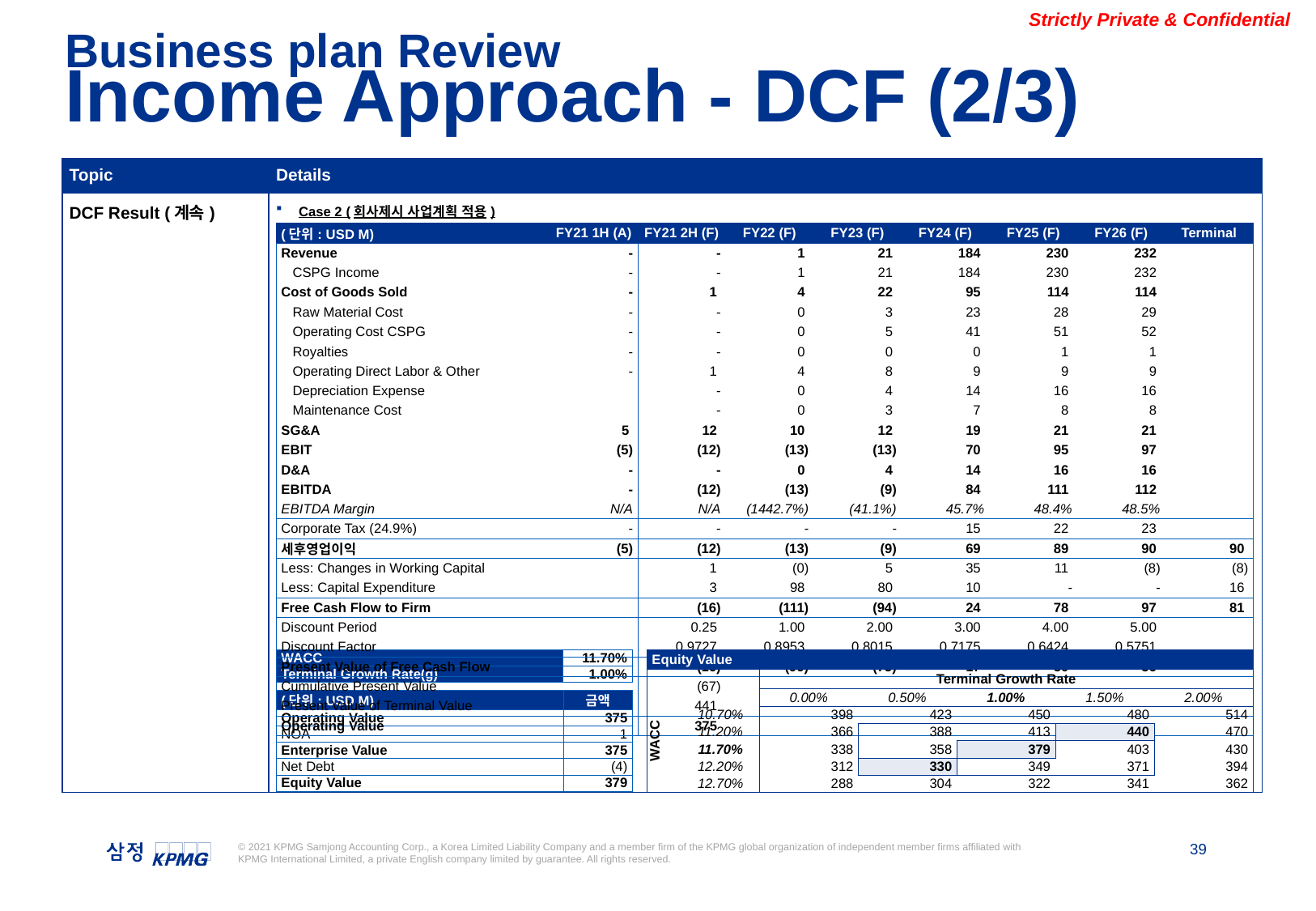

Business plan Review
Income Approach - DCF (2/3)
| Topic | Details |
| --- | --- |
| DCF Result (계속) | Case 2 (회사제시 사업계획 적용) |
| (단위: USD M) | FY21 1H (A) | FY21 2H (F) | FY22 (F) | FY23 (F) | FY24 (F) | FY25 (F) | FY26 (F) | Terminal |
| --- | --- | --- | --- | --- | --- | --- | --- | --- |
| Revenue | - | - | 1 | 21 | 184 | 230 | 232 |  |
| CSPG Income | - | - | 1 | 21 | 184 | 230 | 232 |  |
| Cost of Goods Sold | - | 1 | 4 | 22 | 95 | 114 | 114 |  |
| Raw Material Cost | - | - | 0 | 3 | 23 | 28 | 29 |  |
| Operating Cost CSPG | - | - | 0 | 5 | 41 | 51 | 52 |  |
| Royalties | - | - | 0 | 0 | 0 | 1 | 1 |  |
| Operating Direct Labor & Other | - | 1 | 4 | 8 | 9 | 9 | 9 |  |
| Depreciation Expense |  | - | 0 | 4 | 14 | 16 | 16 |  |
| Maintenance Cost |  | - | 0 | 3 | 7 | 8 | 8 |  |
| SG&A | 5 | 12 | 10 | 12 | 19 | 21 | 21 |  |
| EBIT | (5) | (12) | (13) | (13) | 70 | 95 | 97 |  |
| D&A | - | - | 0 | 4 | 14 | 16 | 16 |  |
| EBITDA | - | (12) | (13) | (9) | 84 | 111 | 112 |  |
| EBITDA Margin | N/A | N/A | (1442.7%) | (41.1%) | 45.7% | 48.4% | 48.5% |  |
| Corporate Tax (24.9%) | - | - | - | - | 15 | 22 | 23 |  |
| 세후영업이익 | (5) | (12) | (13) | (9) | 69 | 89 | 90 | 90 |
| Less: Changes in Working Capital |  | 1 | (0) | 5 | 35 | 11 | (8) | (8) |
| Less: Capital Expenditure |  | 3 | 98 | 80 | 10 | - | - | 16 |
| Free Cash Flow to Firm |  | (16) | (111) | (94) | 24 | 78 | 97 | 81 |
| Discount Period |  | 0.25 | 1.00 | 2.00 | 3.00 | 4.00 | 5.00 |  |
| Discount Factor |  | 0.9727 | 0.8953 | 0.8015 | 0.7175 | 0.6424 | 0.5751 |  |
| Present Value of Free Cash Flow |  | (16) | (99) | (75) | 17 | 50 | 56 |  |
| Cumulative Present Value |  | (67) |  |  |  |  |  |  |
| Present Value of Terminal Value |  | 441 |  |  |  |  |  |  |
| Operating Value |  | 375 |  |  |  |  |  |  |
| Equity Value |  |  |  |  |  |  |
| --- | --- | --- | --- | --- | --- | --- |
|  |  | Terminal Growth Rate |  |  |  |  |
| WACC |  | 0.00% | 0.50% | 1.00% | 1.50% | 2.00% |
|  | 10.70% | 398 | 423 | 450 | 480 | 514 |
|  | 11.20% | 366 | 388 | 413 | 440 | 470 |
|  | 11.70% | 338 | 358 | 379 | 403 | 430 |
|  | 12.20% | 312 | 330 | 349 | 371 | 394 |
|  | 12.70% | 288 | 304 | 322 | 341 | 362 |
| WACC | 11.70% |
| --- | --- |
| Terminal Growth Rate(g) | 1.00% |
| (단위: USD M) | 금액 |
| --- | --- |
| Operating Value | 375 |
| NOA | 1 |
| Enterprise Value | 375 |
| Net Debt | (4) |
| Equity Value | 379 |